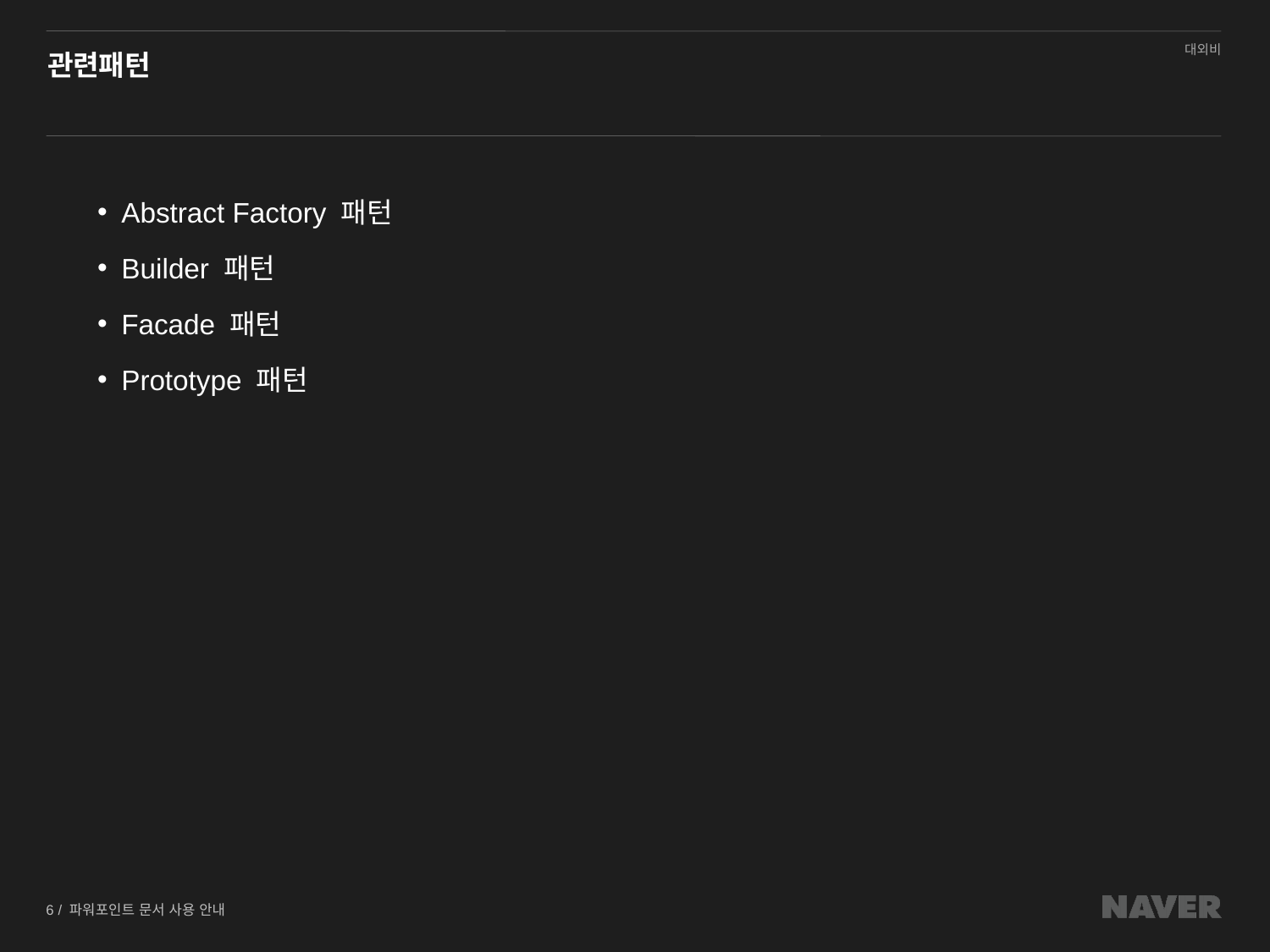

# 관련패턴
Abstract Factory 패턴
Builder 패턴
Facade 패턴
Prototype 패턴